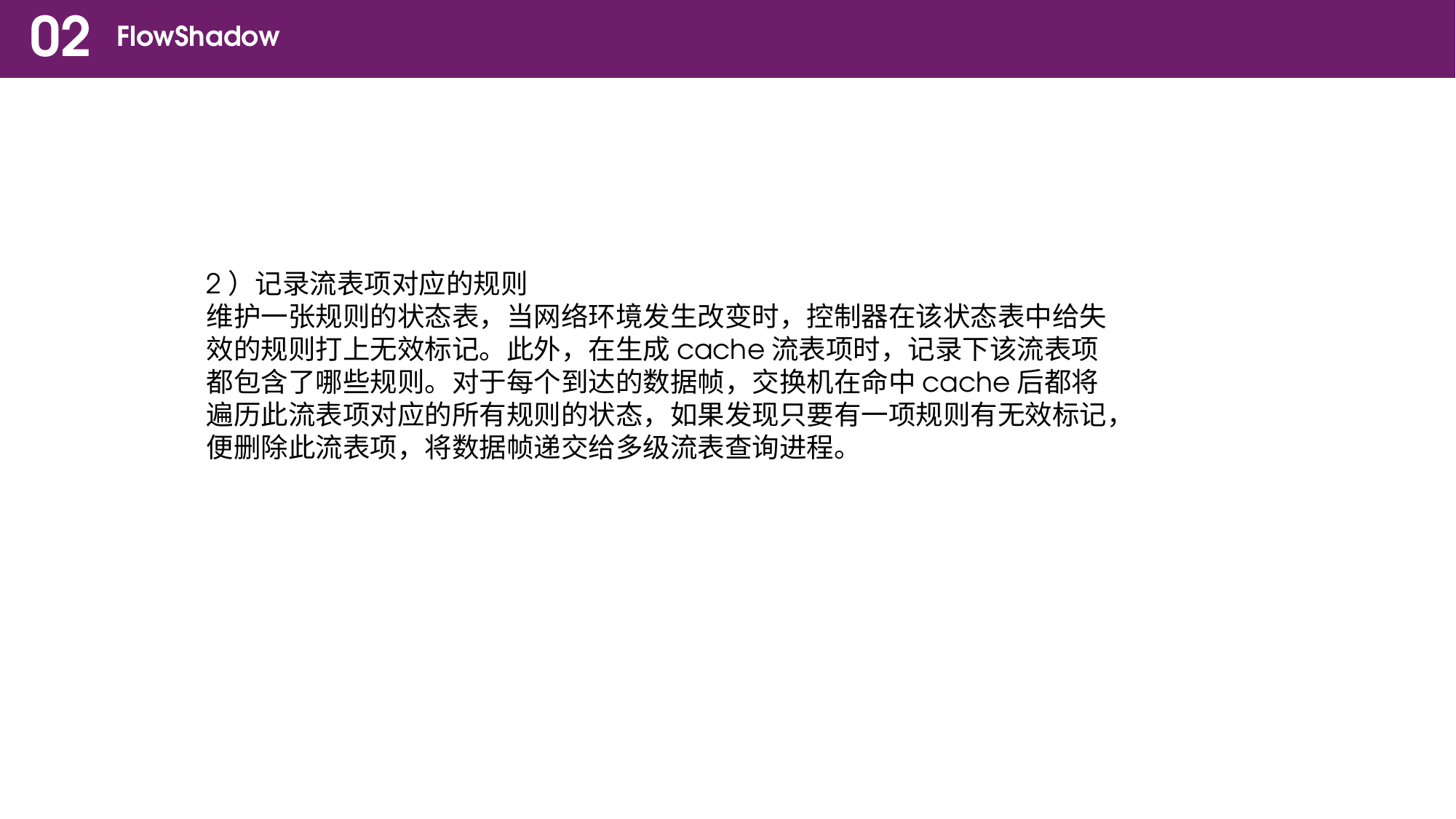

02
FlowShadow
2）记录流表项对应的规则
维护一张规则的状态表，当网络环境发生改变时，控制器在该状态表中给失效的规则打上无效标记。此外，在生成cache流表项时，记录下该流表项都包含了哪些规则。对于每个到达的数据帧，交换机在命中cache后都将遍历此流表项对应的所有规则的状态，如果发现只要有一项规则有无效标记，便删除此流表项，将数据帧递交给多级流表查询进程。